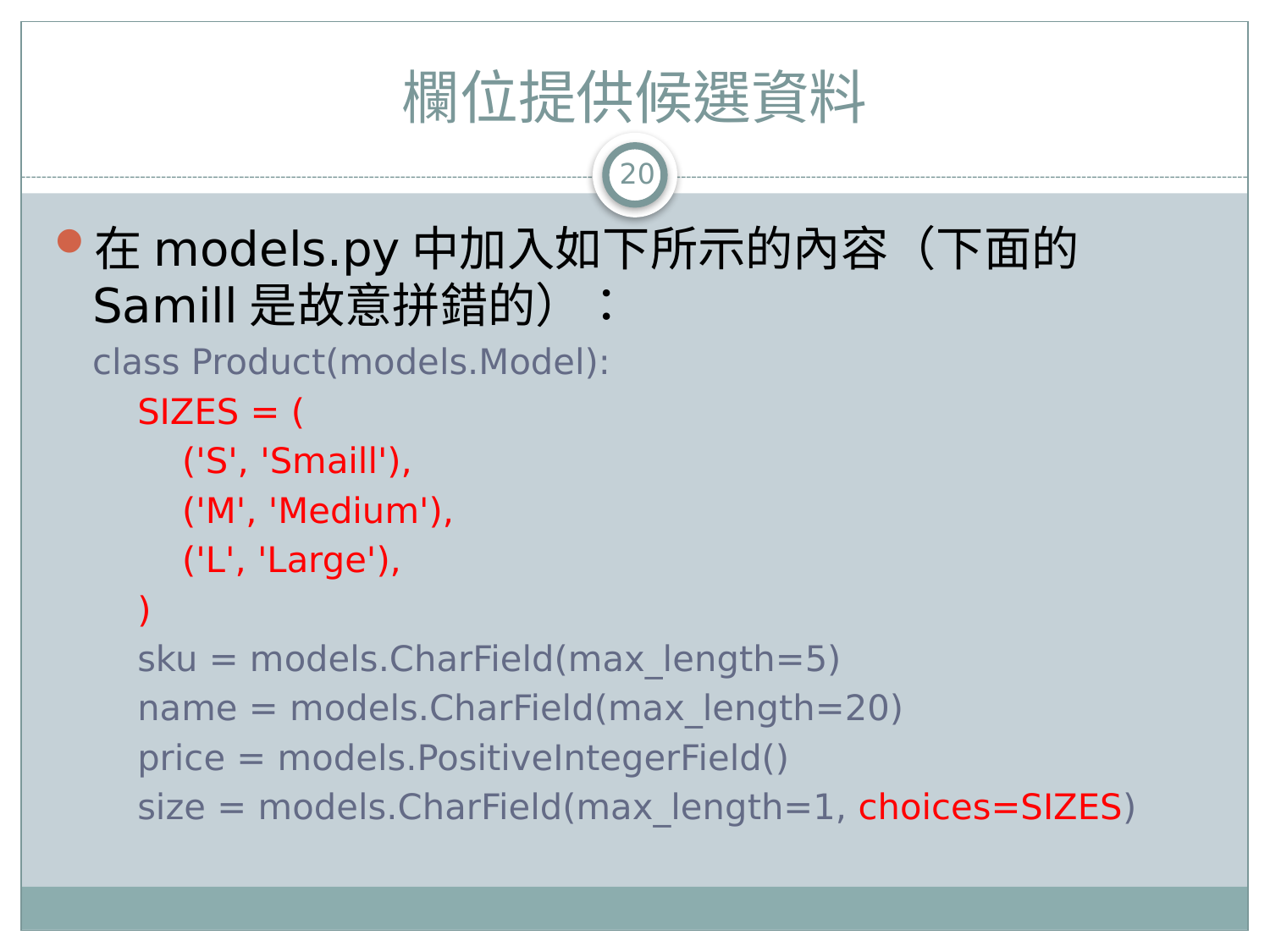

# 欄位提供候選資料
20
在models.py中加入如下所示的內容（下面的Samill是故意拼錯的）：
class Product(models.Model):
    SIZES = (
        ('S', 'Smaill'),
        ('M', 'Medium'),
        ('L', 'Large'),
    )
    sku = models.CharField(max_length=5)
    name = models.CharField(max_length=20)
    price = models.PositiveIntegerField()
    size = models.CharField(max_length=1, choices=SIZES)